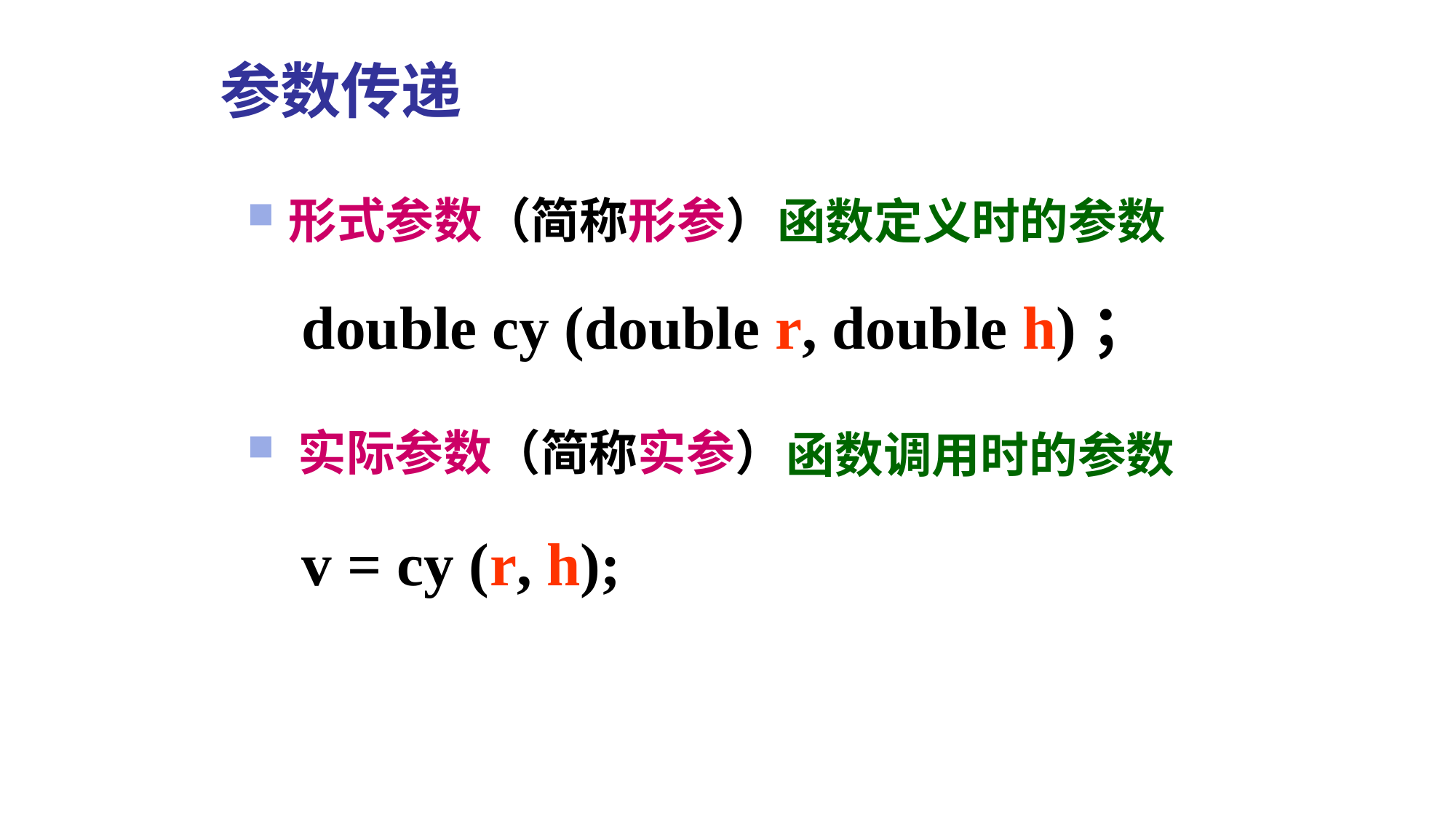

# 参数传递
函数定义时的参数
形式参数（简称形参）
double cy (double r, double h)；
函数调用时的参数
 实际参数（简称实参）
v = cy (r, h);